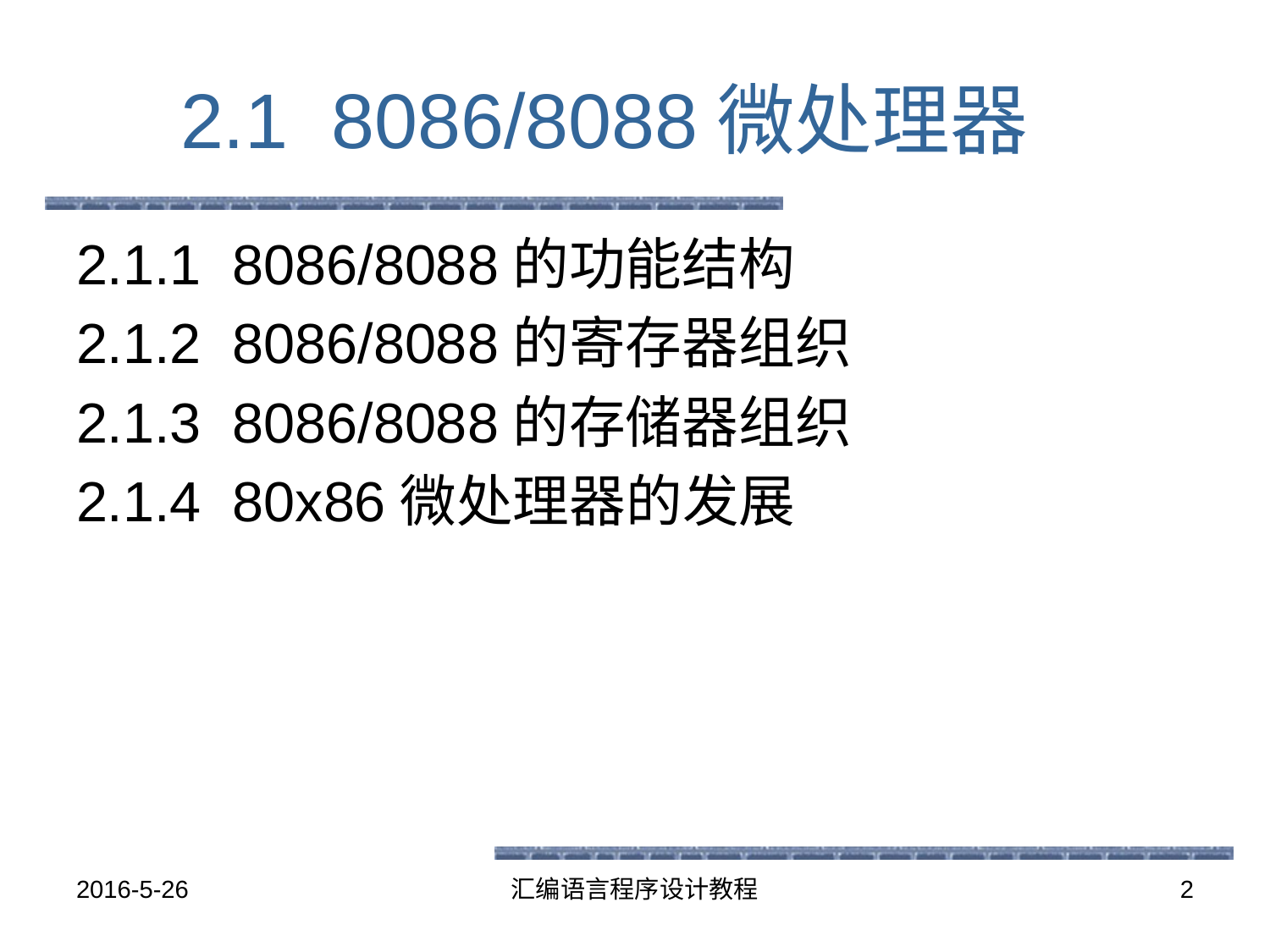

# 2.1  8086/8088微处理器
2.1.1  8086/8088的功能结构
2.1.2  8086/8088的寄存器组织
2.1.3  8086/8088的存储器组织
2.1.4  80x86微处理器的发展

2016-5-26
汇编语言程序设计教程
2